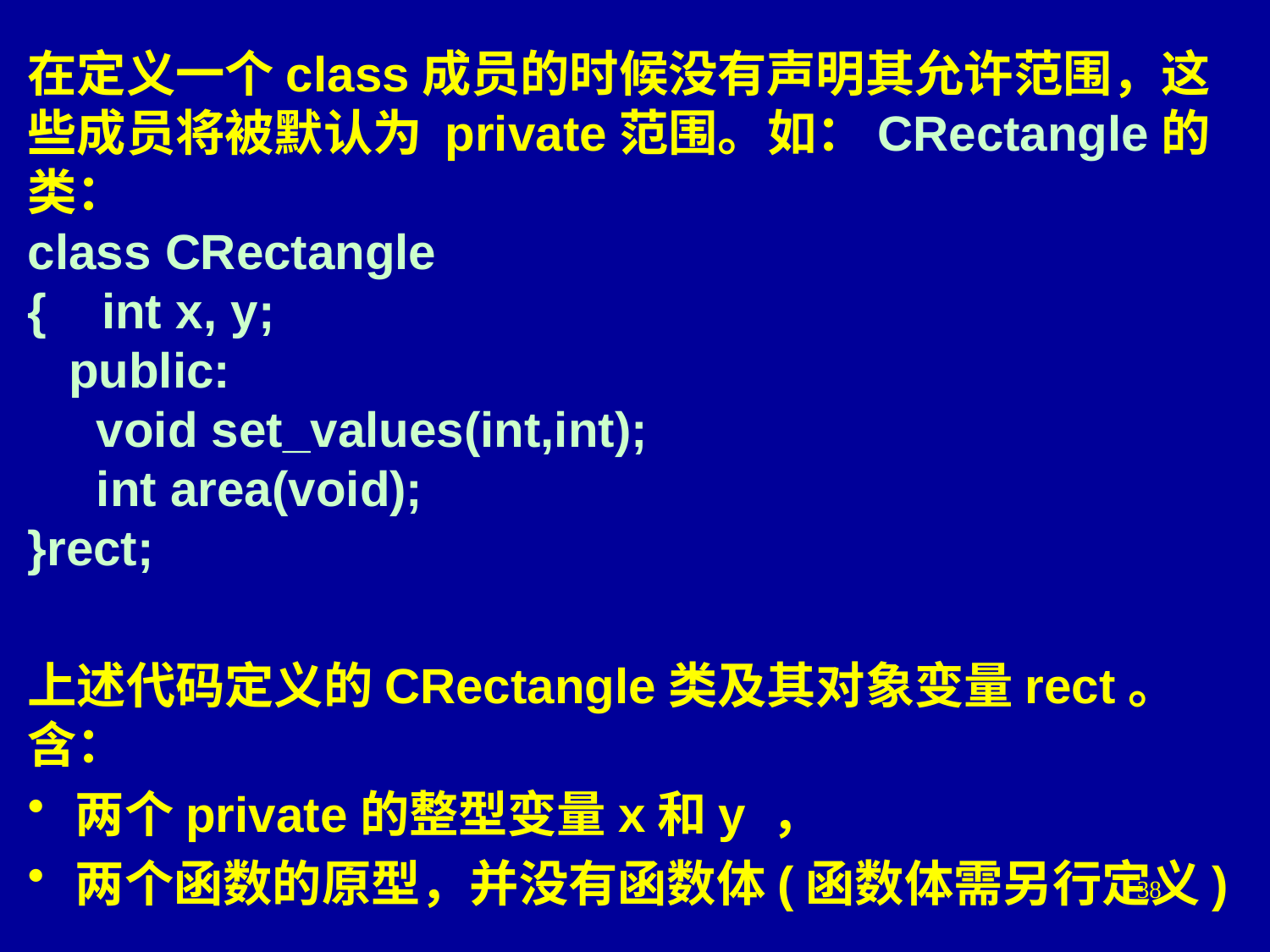

在定义一个class成员的时候没有声明其允许范围，这些成员将被默认为 private范围。如：CRectangle的类：
class CRectangle
{    int x, y;
   public:
     void set_values(int,int);
     int area(void);
}rect;

上述代码定义的CRectangle类及其对象变量rect。含：
两个private的整型变量x和y ，
两个函数的原型，并没有函数体(函数体需另行定义)

38